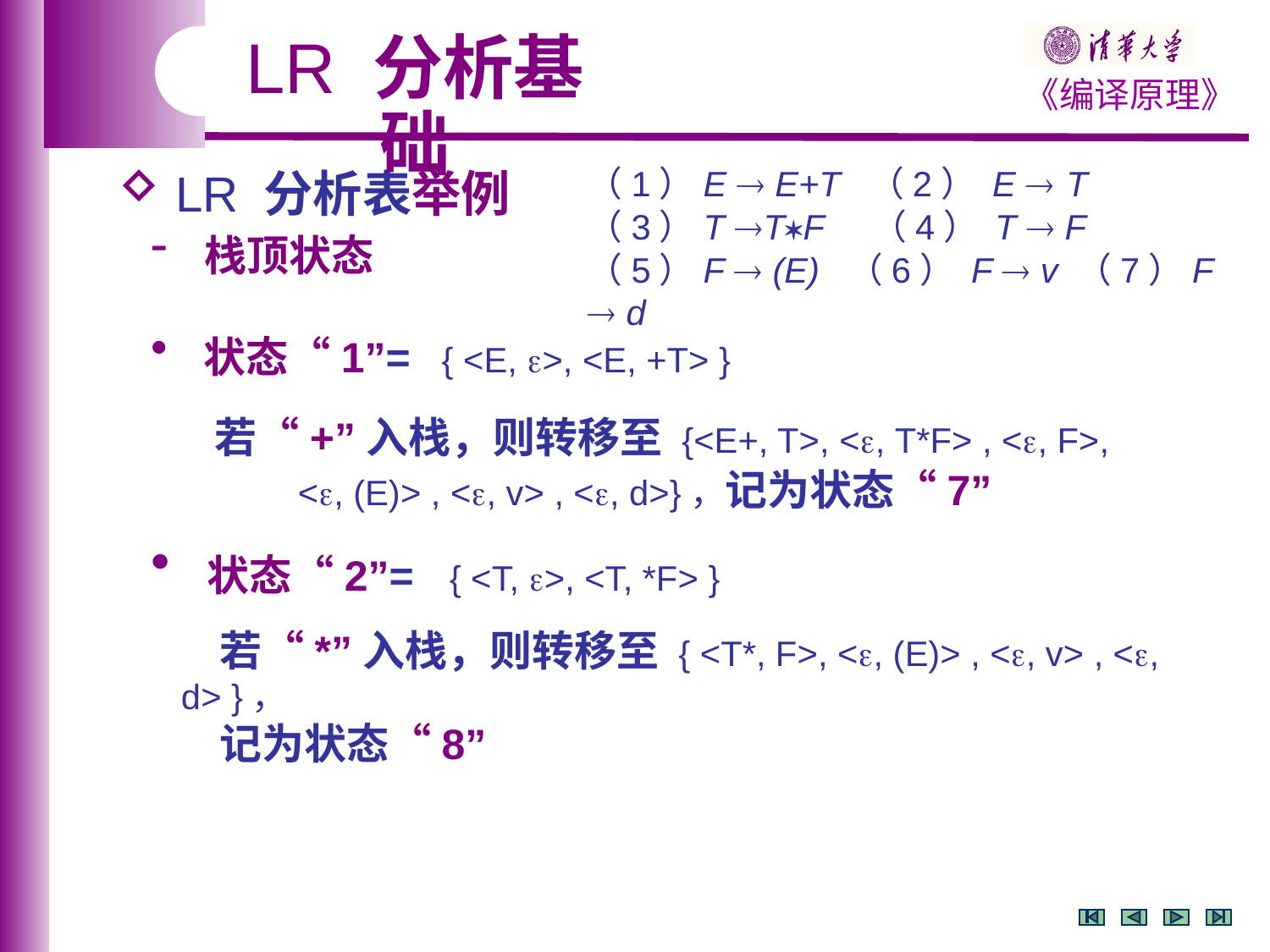

LR 分析基础
（1）E → E+T  （2） E → T
（3）T →T∗F    （4） T → F
（5）F → (E)  （6） F → v （7）F → d
 LR 分析表举例
 栈顶状态
 状态“1”=   { <E, ε>, <E, +T> }

  若“+”入栈，则转移至 {<E+, T>, <ε, T*F> , <ε, F>,
            <ε, (E)> , <ε, v> , <ε, d>}，记为状态“7”

 状态“2”=   { <T, ε>, <T, *F> }

   若“*”入栈，则转移至 { <T*, F>, <ε, (E)> , <ε, v> , <ε, d> }，
   记为状态“8”